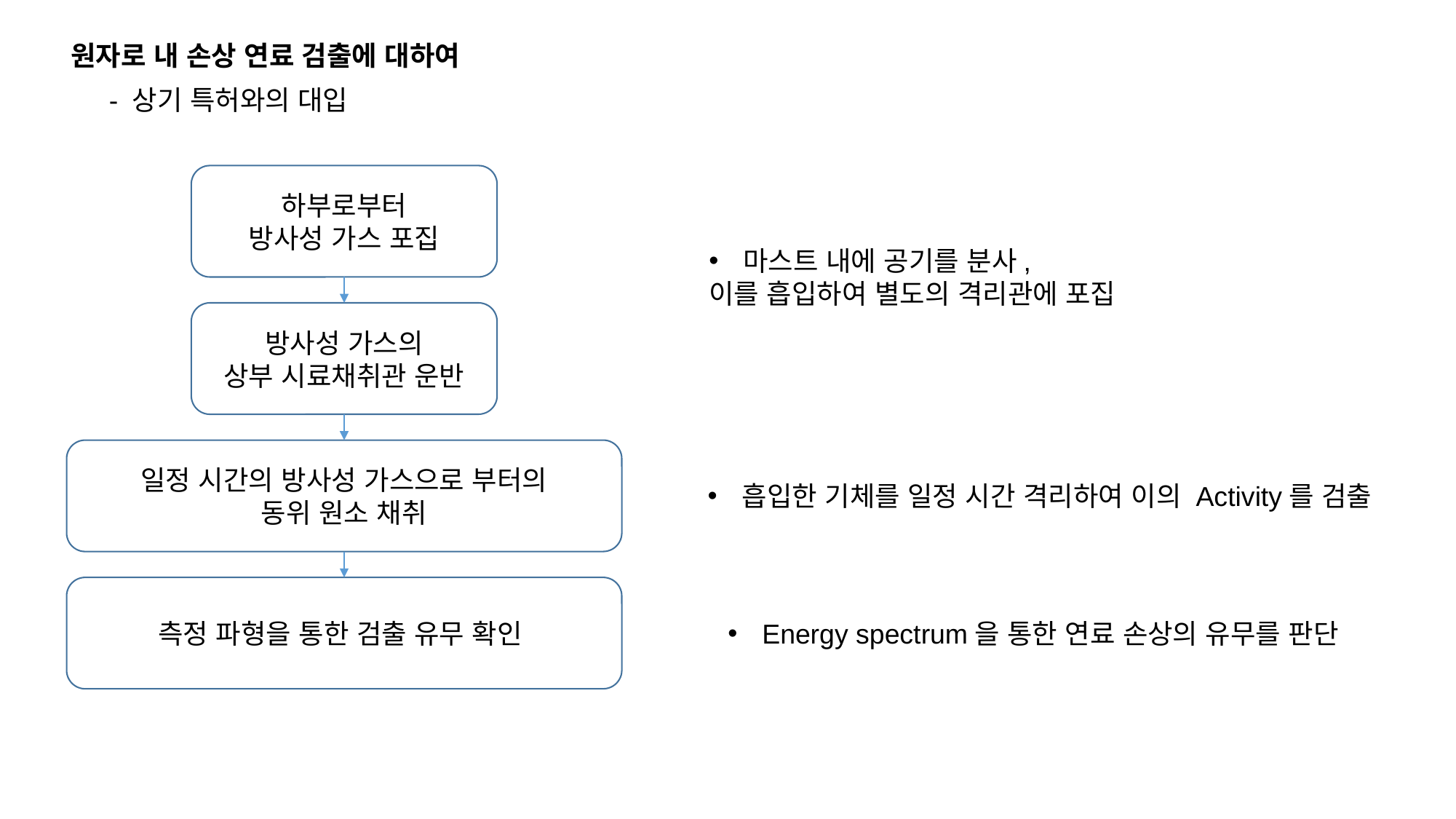

원자로 내 손상 연료 검출에 대하여
- 상기 특허와의 대입
하부로부터
방사성 가스 포집
마스트 내에 공기를 분사,
이를 흡입하여 별도의 격리관에 포집
방사성 가스의
상부 시료채취관 운반
일정 시간의 방사성 가스으로 부터의
동위 원소 채취
흡입한 기체를 일정 시간 격리하여 이의 Activity를 검출
측정 파형을 통한 검출 유무 확인
Energy spectrum을 통한 연료 손상의 유무를 판단